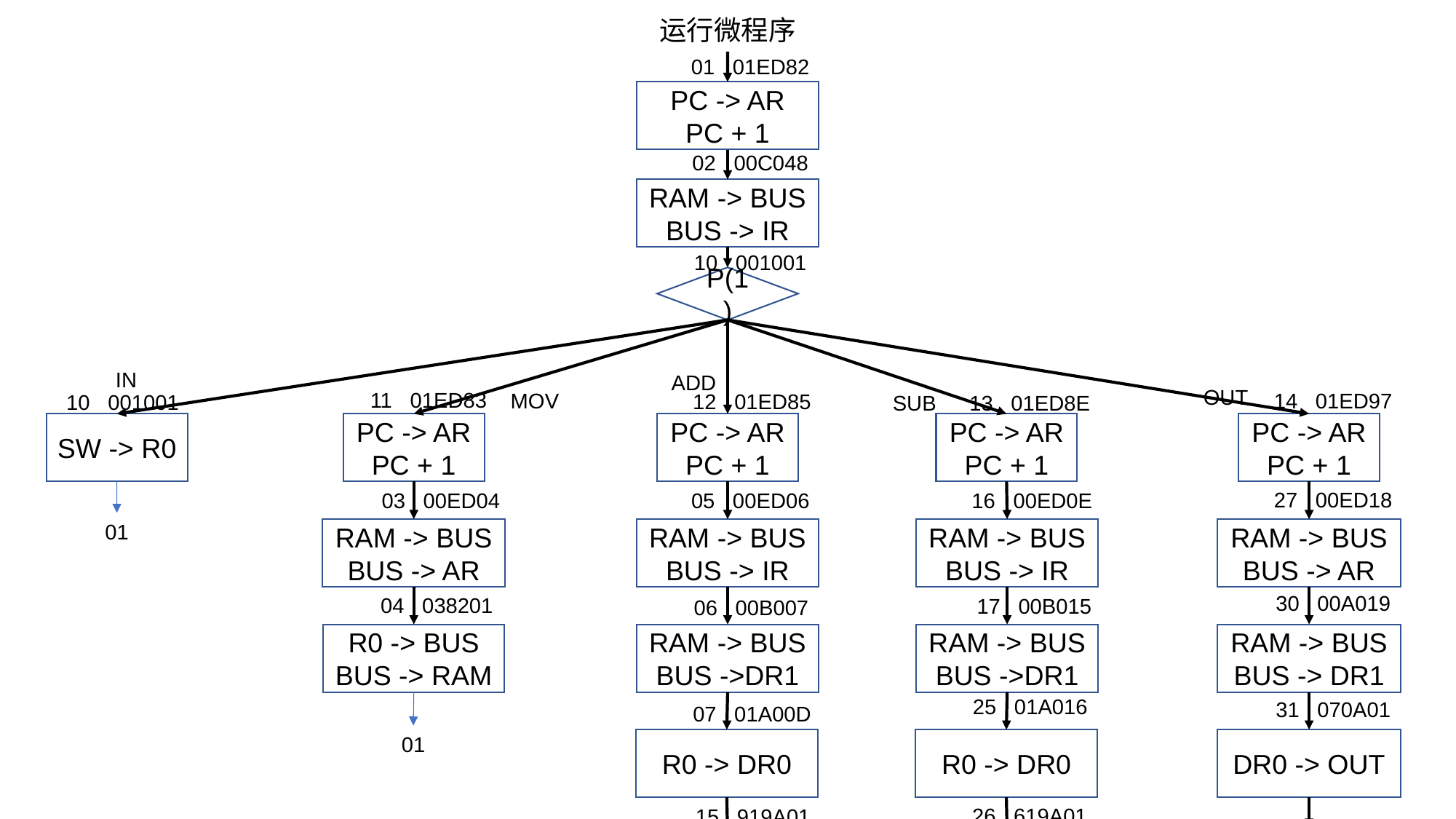

运行微程序
01   01ED82
PC -> AR
PC + 1
02   00C048
RAM -> BUS
BUS -> IR
10   001001
P(1)
IN
ADD
OUT
11   01ED83
MOV
14   01ED97
12   01ED85
10   001001
13   01ED8E
SUB
SW -> R0
PC -> AR
PC + 1
PC -> AR
PC + 1
PC -> AR
PC + 1
PC -> AR
PC + 1
27   00ED18
16   00ED0E
03   00ED04
05   00ED06
01
RAM -> BUS
BUS -> AR
RAM -> BUS
BUS -> IR
RAM -> BUS
BUS -> IR
RAM -> BUS
BUS -> AR
30   00A019
04   038201
17   00B015
06   00B007
R0 -> BUS
BUS -> RAM
RAM -> BUS
BUS ->DR1
RAM -> BUS
BUS ->DR1
RAM -> BUS
BUS -> DR1
25   01A016
31   070A01
07   01A00D
01
R0 -> DR0
R0 -> DR0
DR0 -> OUT
26   619A01
15   919A01
01
(DR0) + (DR1) -> R0
(DR0) - (DR1) -> R0
01
01